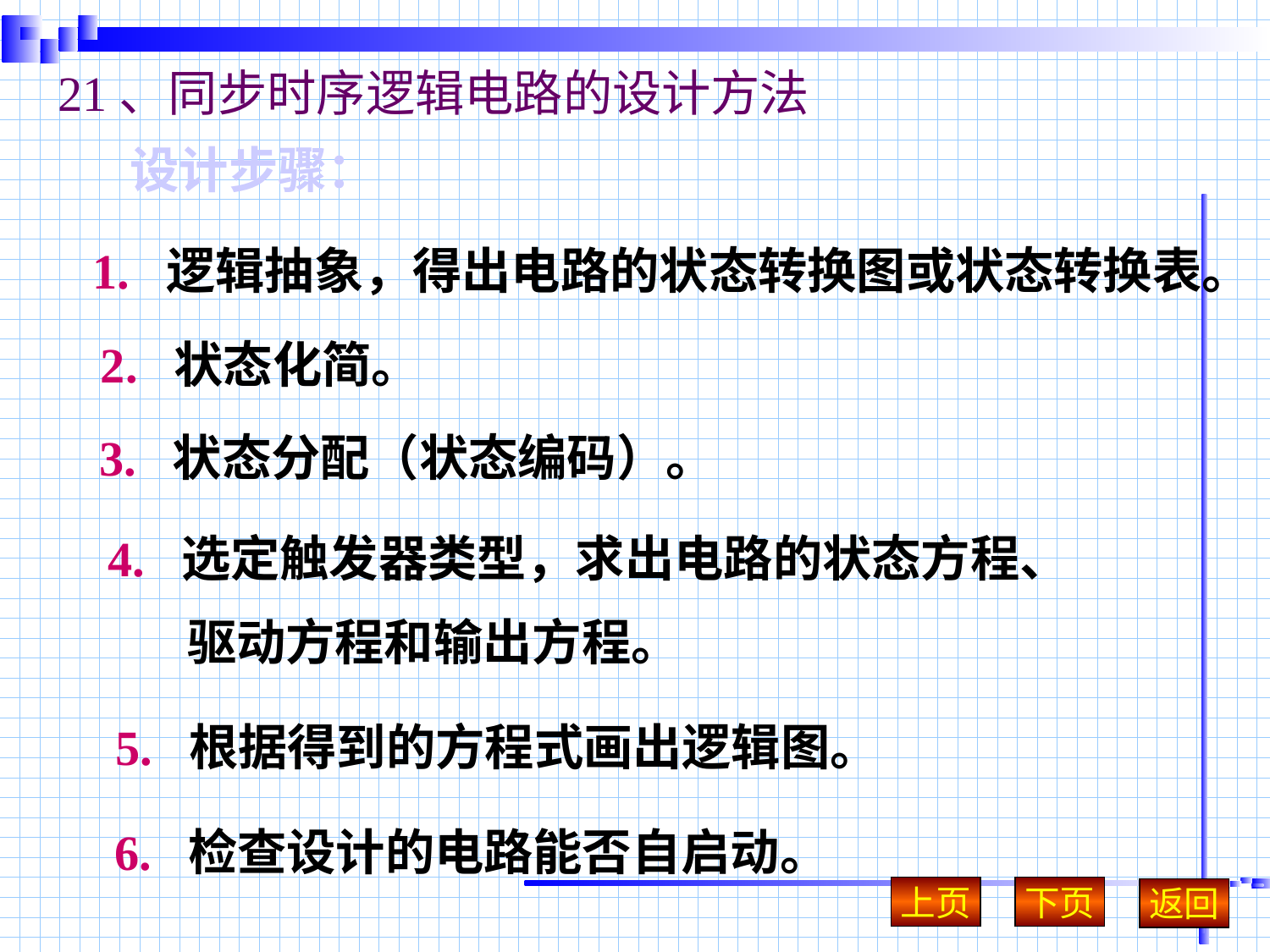

# 21、同步时序逻辑电路的设计方法
设计步骤：
1.  逻辑抽象，得出电路的状态转换图或状态转换表。
2.  状态化简。
3.  状态分配（状态编码）。
4.  选定触发器类型，求出电路的状态方程、
      驱动方程和输出方程。
5.  根据得到的方程式画出逻辑图。
6.  检查设计的电路能否自启动。
上页
下页
返回